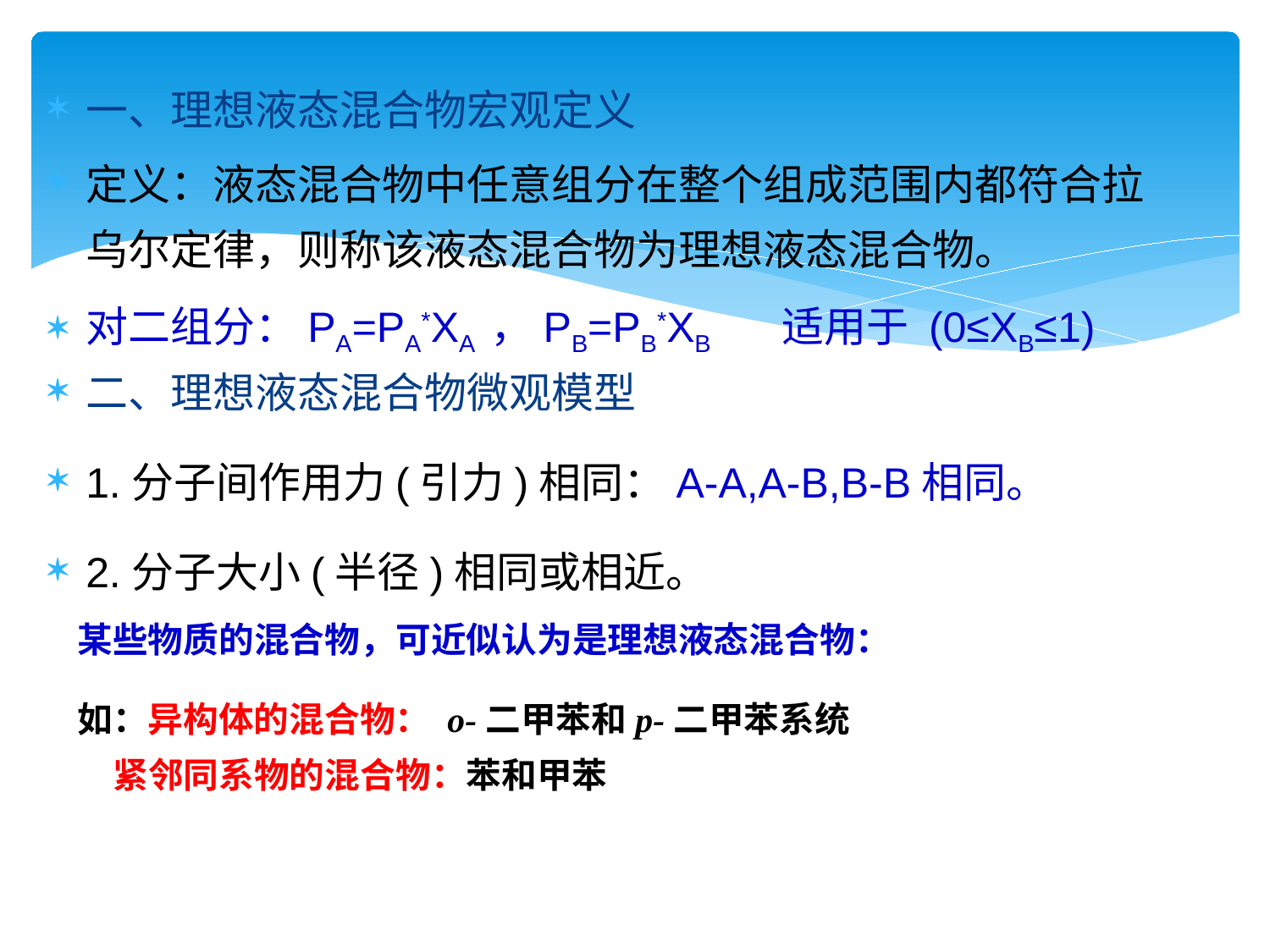

一、理想液态混合物宏观定义
定义：液态混合物中任意组分在整个组成范围内都符合拉乌尔定律，则称该液态混合物为理想液态混合物。
对二组分：PA=PA*XA ，PB=PB*XB      适用于 (0≤XB≤1)
二、理想液态混合物微观模型
1.分子间作用力(引力)相同：A-A,A-B,B-B相同。
2.分子大小(半径)相同或相近。

某些物质的混合物，可近似认为是理想液态混合物：
如：异构体的混合物： o-二甲苯和p-二甲苯系统
　紧邻同系物的混合物：苯和甲苯